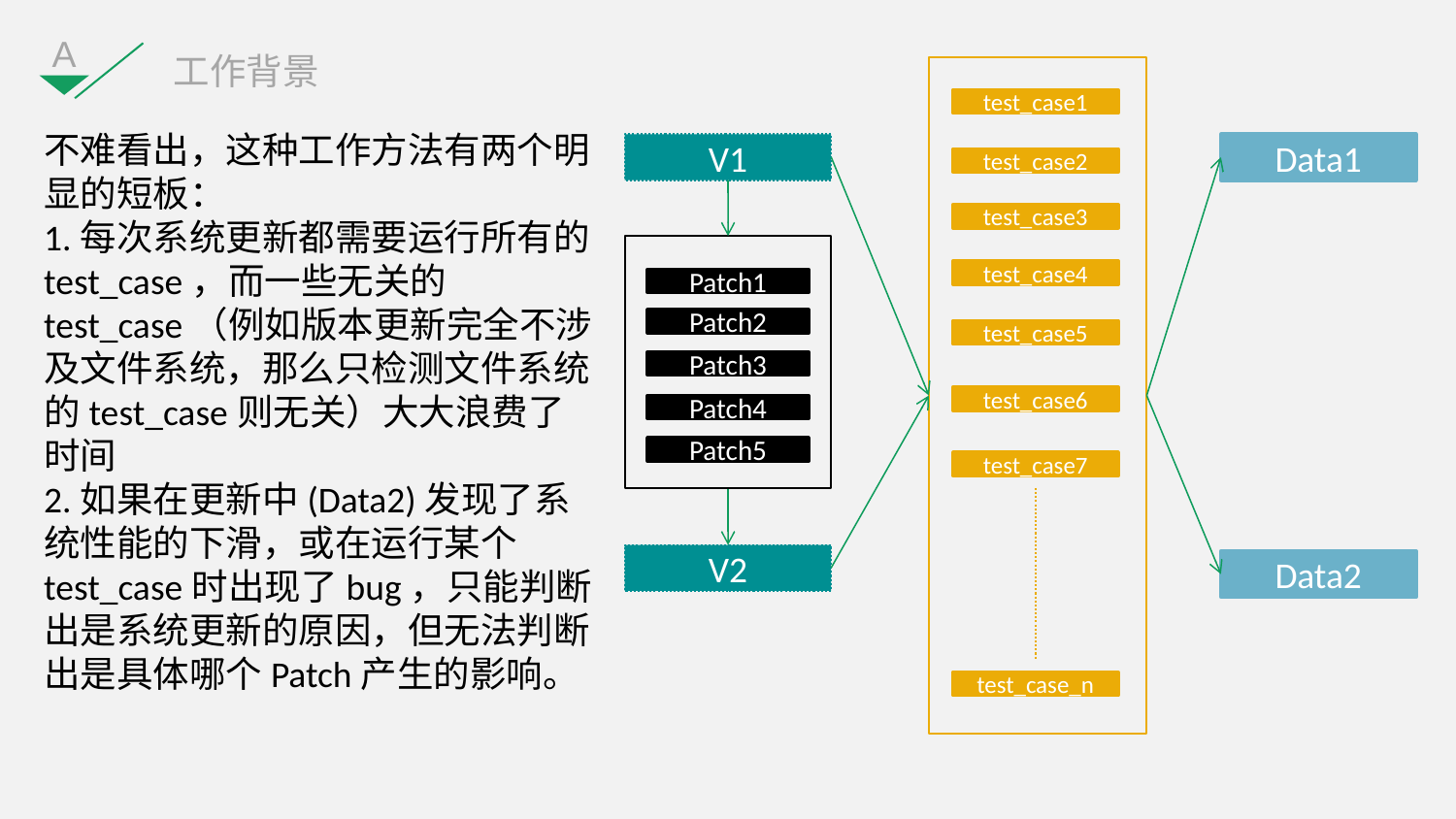

A

工作背景

test_case1
test_case2
test_case3
test_case4
test_case5
test_case6
test_case7
test_case_n
不难看出，这种工作方法有两个明显的短板：
1.每次系统更新都需要运行所有的test_case，而一些无关的test_case（例如版本更新完全不涉及文件系统，那么只检测文件系统的test_case则无关）大大浪费了时间
2.如果在更新中(Data2)发现了系统性能的下滑，或在运行某个test_case时出现了bug，只能判断出是系统更新的原因，但无法判断出是具体哪个Patch产生的影响。
V1

Patch1
Patch2
Patch3
Patch4
Patch5
V2
Data1
Data2